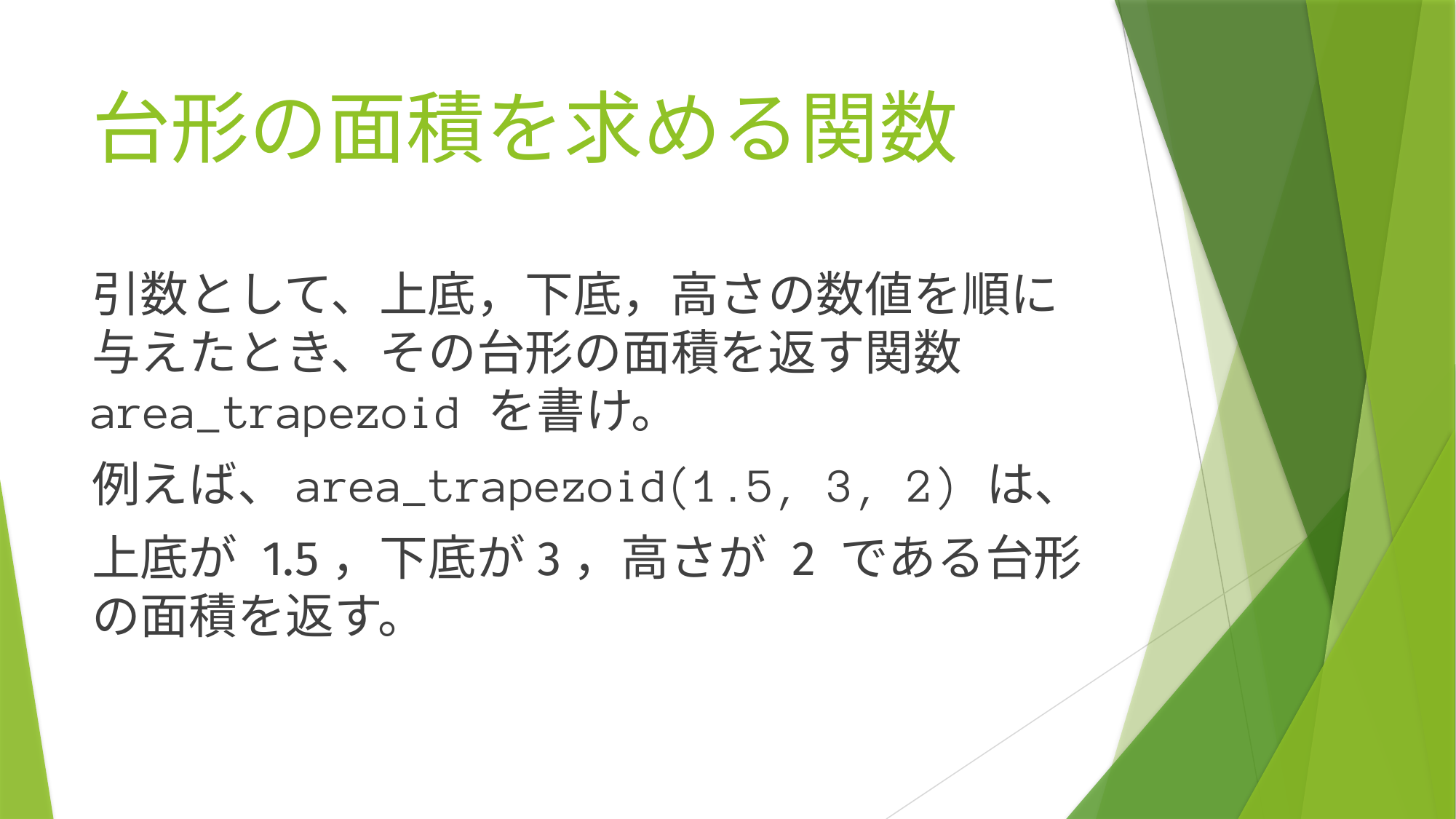

# 台形の面積を求める関数
引数として、上底，下底，高さの数値を順に与えたとき、その台形の面積を返す関数area_trapezoid を書け。
例えば、area_trapezoid(1.5, 3, 2) は、
上底が 1.5，下底が3，高さが 2 である台形の面積を返す。